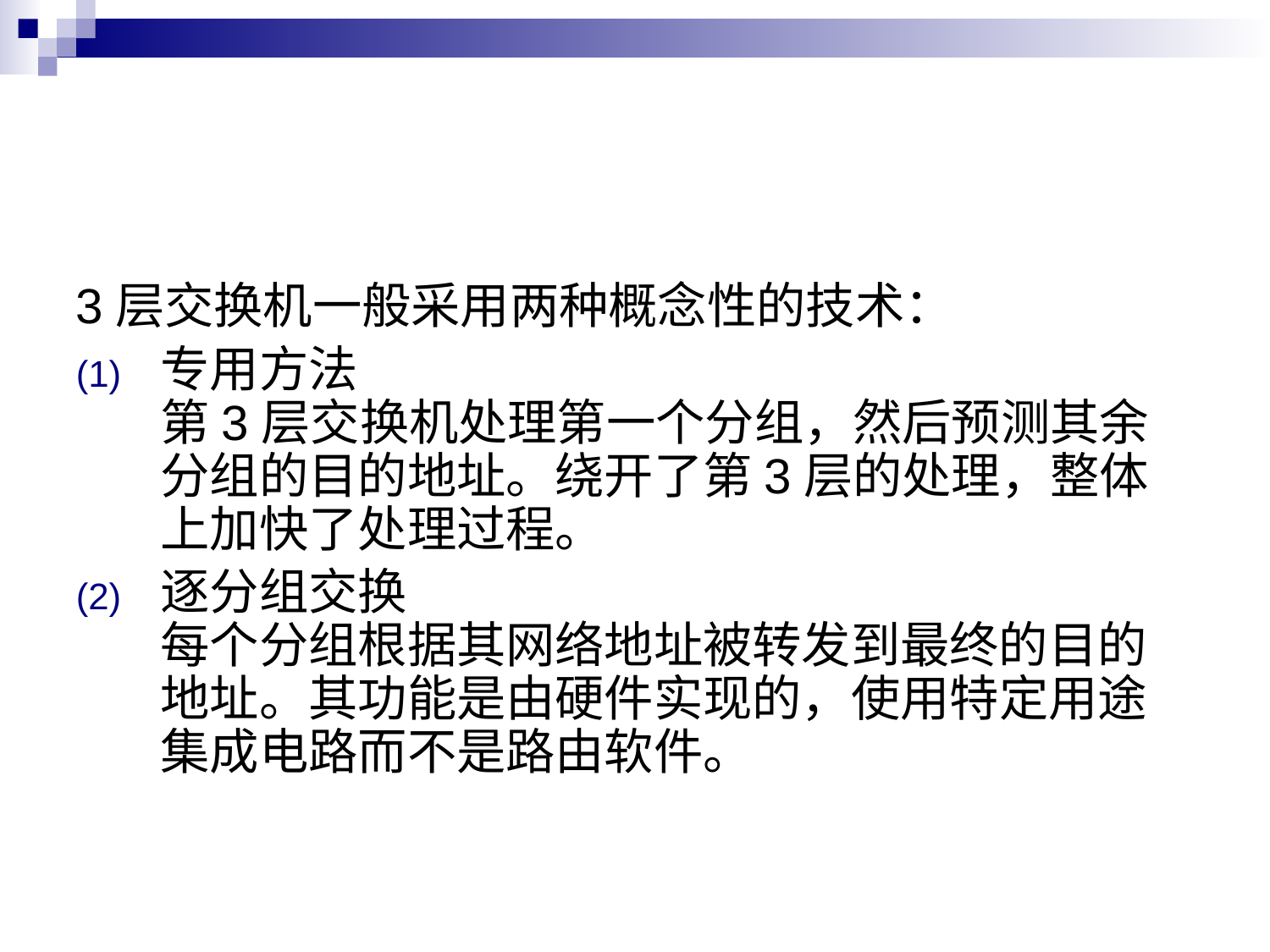

#
3层交换机一般采用两种概念性的技术：
专用方法
第3层交换机处理第一个分组，然后预测其余分组的目的地址。绕开了第3层的处理，整体上加快了处理过程。
逐分组交换
每个分组根据其网络地址被转发到最终的目的地址。其功能是由硬件实现的，使用特定用途集成电路而不是路由软件。